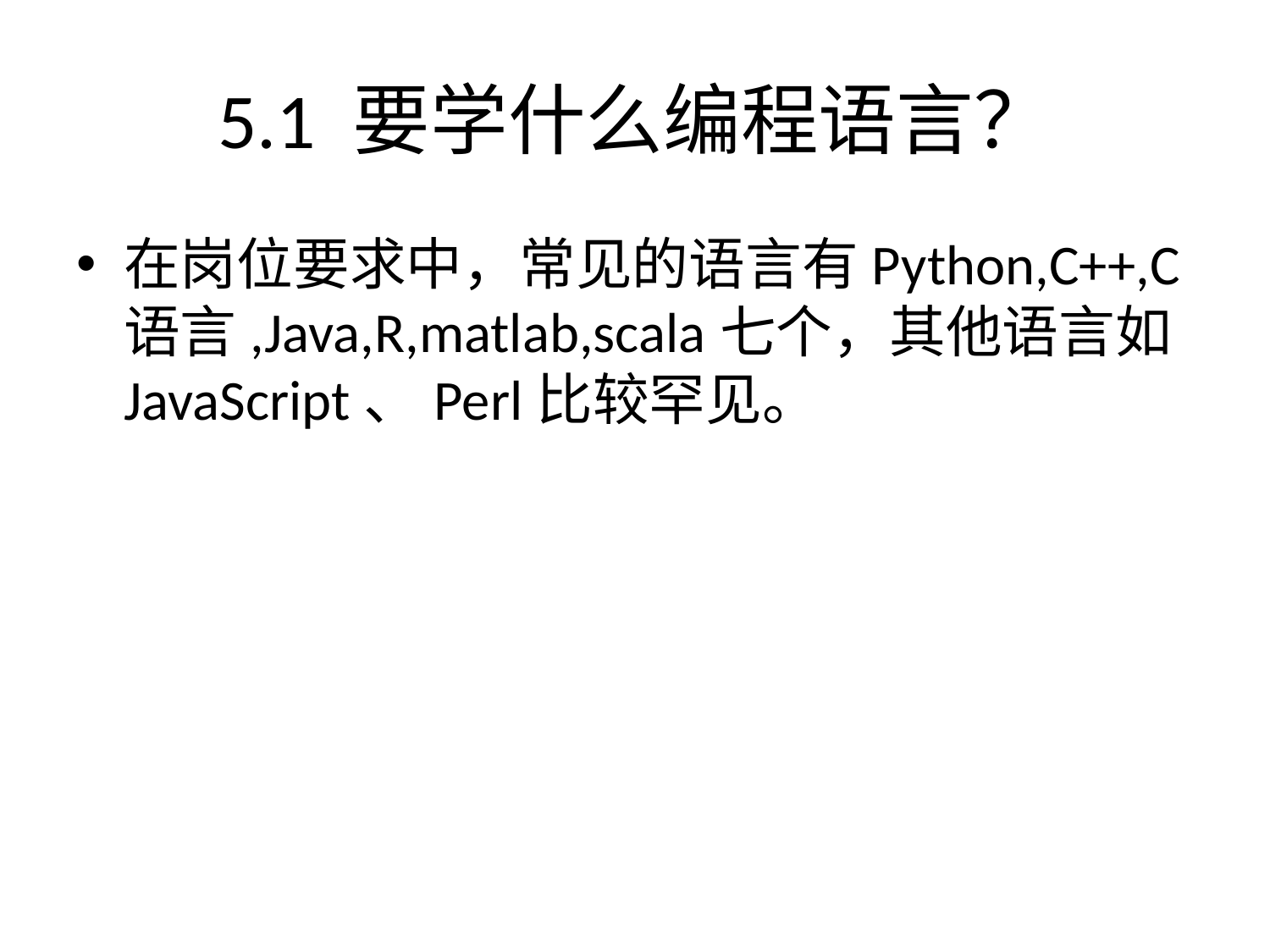

# 5.1 要学什么编程语言？
在岗位要求中，常见的语言有Python,C++,C语言,Java,R,matlab,scala七个，其他语言如JavaScript、Perl比较罕见。